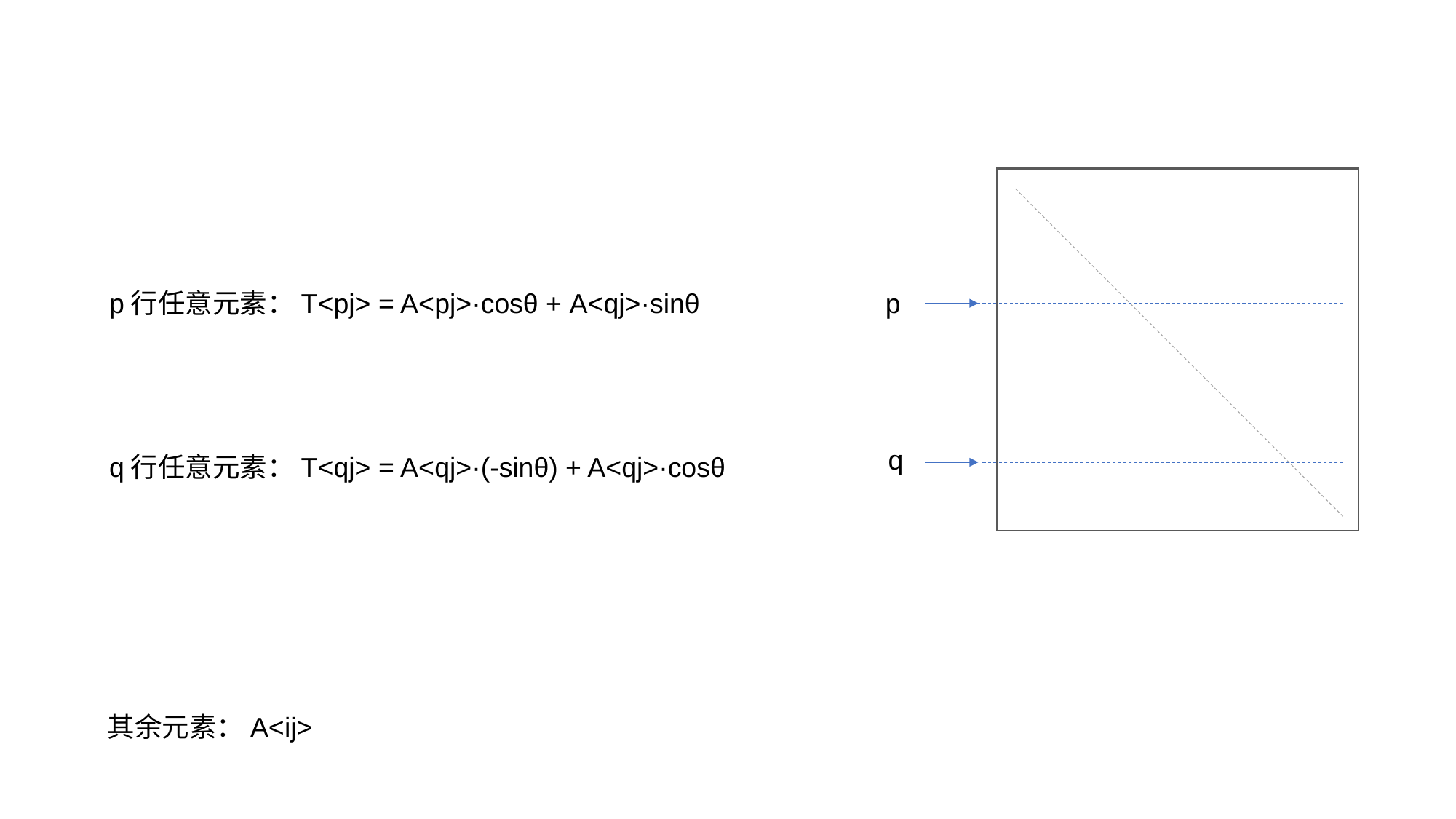

p行任意元素：T<pj> = A<pj>·cosθ + A<qj>·sinθ

q行任意元素：T<qj> = A<qj>·(-sinθ) + A<qj>·cosθ
p
q
其余元素：A<ij>